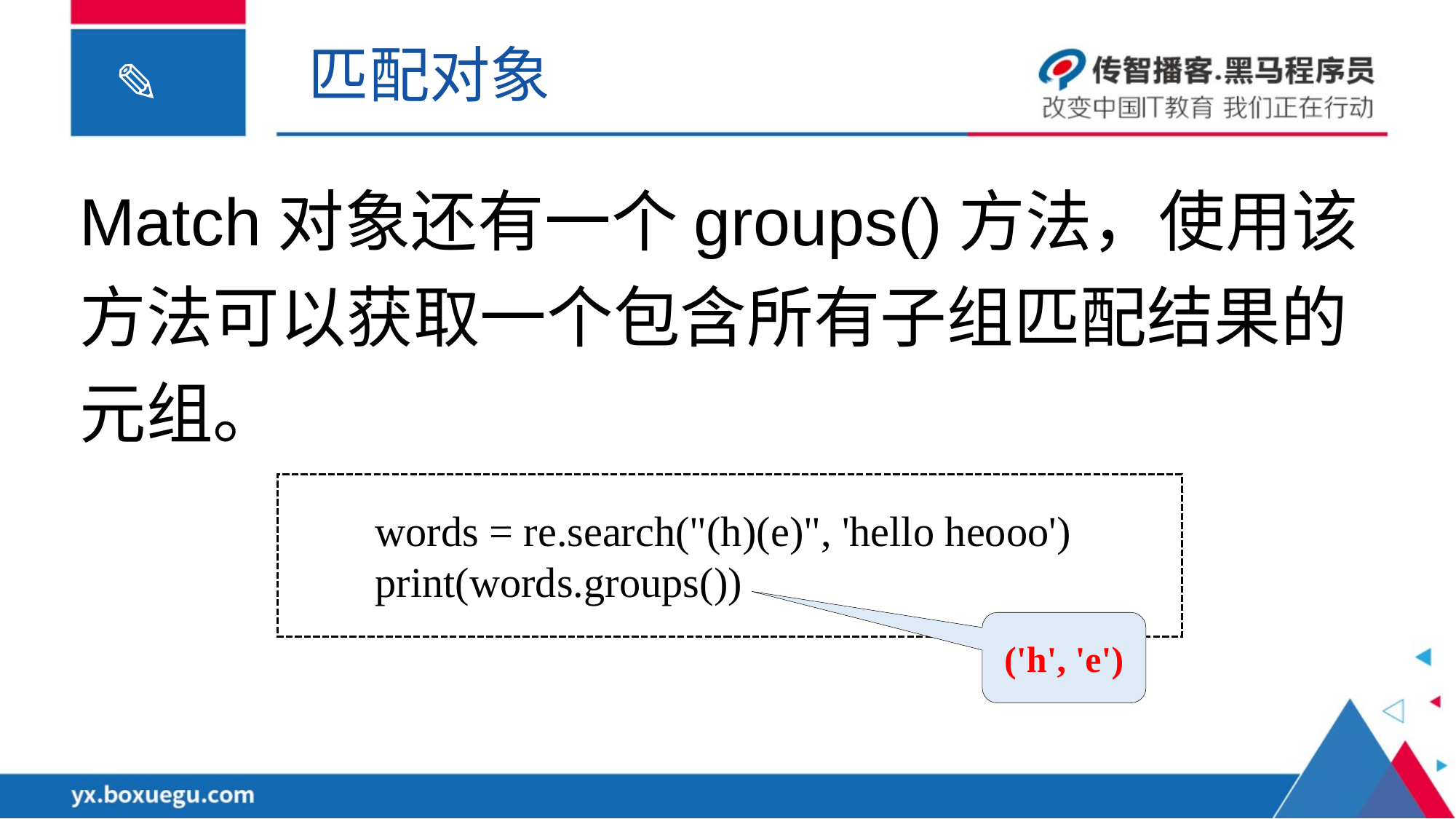

匹配对象
Match对象还有一个groups()方法，使用该方法可以获取一个包含所有子组匹配结果的元组。

words = re.search("(h)(e)", 'hello heooo')
print(words.groups())
('h', 'e')